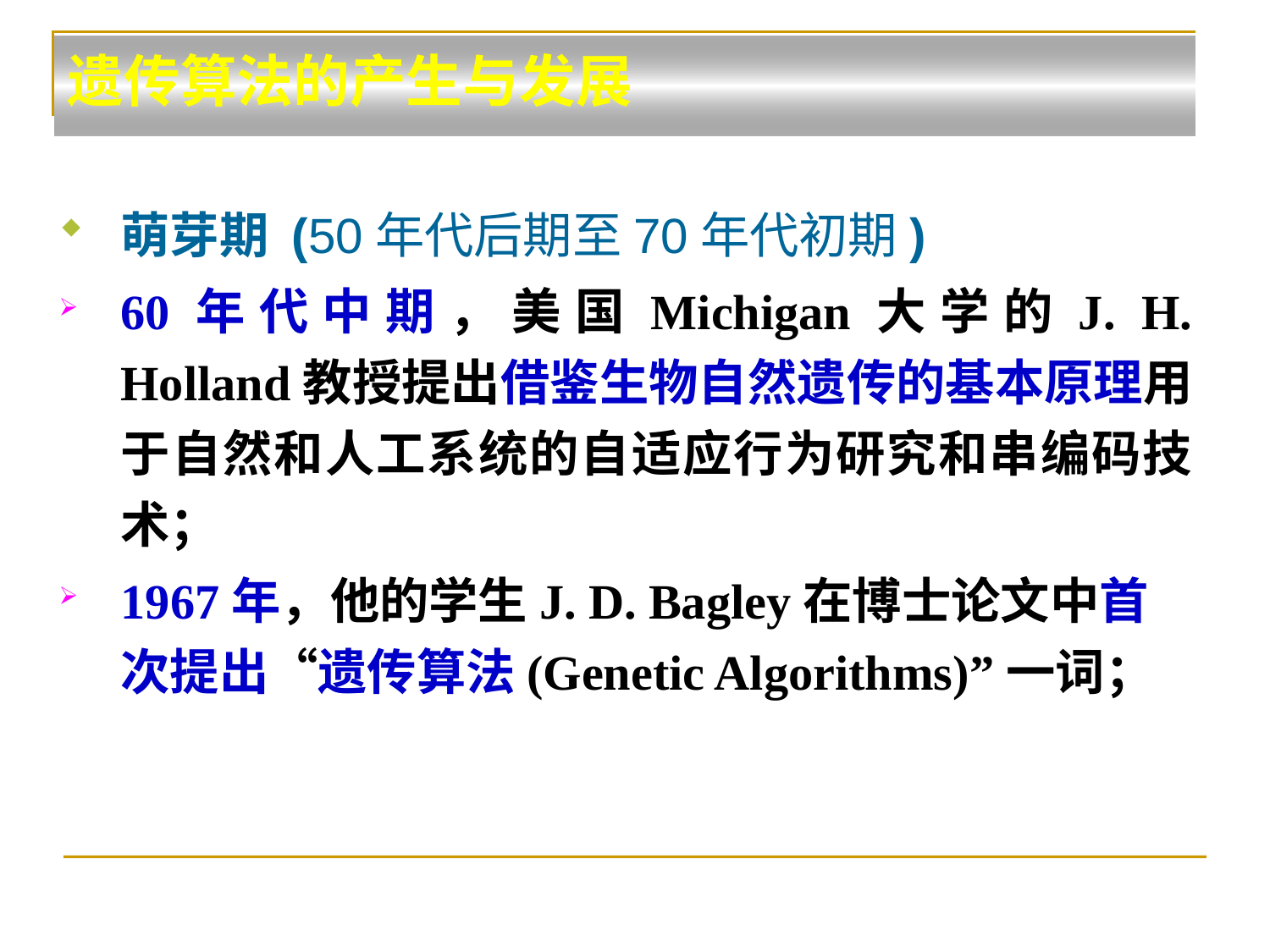

遗传算法的产生与发展
萌芽期 (50年代后期至70年代初期)
60年代中期，美国Michigan大学的J. H. Holland教授提出借鉴生物自然遗传的基本原理用于自然和人工系统的自适应行为研究和串编码技术；
1967年，他的学生J. D. Bagley在博士论文中首次提出“遗传算法(Genetic Algorithms)”一词；